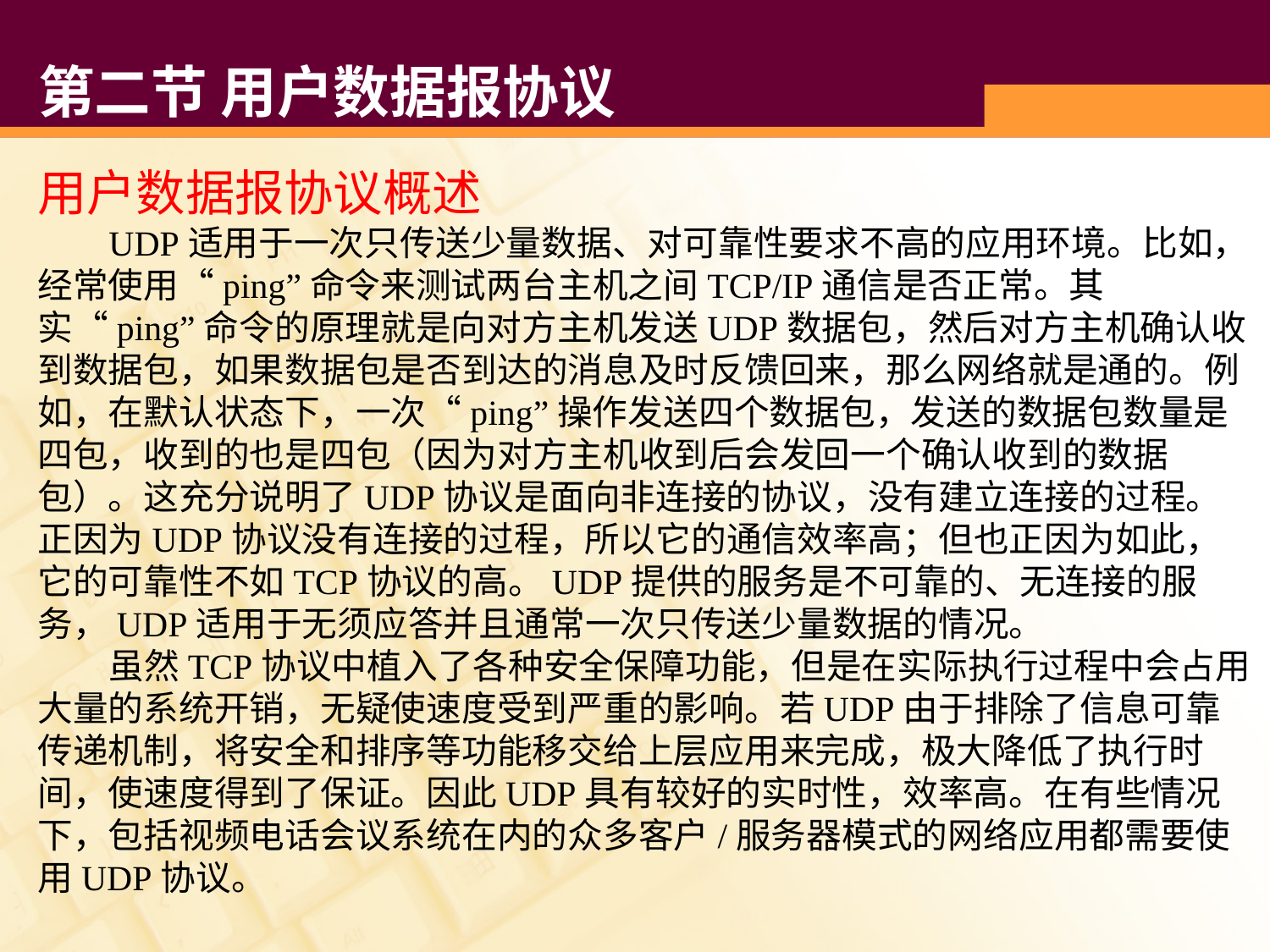

# 第二节 用户数据报协议
用户数据报协议概述
        UDP适用于一次只传送少量数据、对可靠性要求不高的应用环境。比如，经常使用“ping”命令来测试两台主机之间TCP/IP通信是否正常。其实“ping”命令的原理就是向对方主机发送UDP数据包，然后对方主机确认收到数据包，如果数据包是否到达的消息及时反馈回来，那么网络就是通的。例如，在默认状态下，一次“ping”操作发送四个数据包，发送的数据包数量是四包，收到的也是四包（因为对方主机收到后会发回一个确认收到的数据包）。这充分说明了UDP协议是面向非连接的协议，没有建立连接的过程。正因为UDP协议没有连接的过程，所以它的通信效率高；但也正因为如此，它的可靠性不如TCP协议的高。UDP提供的服务是不可靠的、无连接的服务，UDP适用于无须应答并且通常一次只传送少量数据的情况。
        虽然TCP协议中植入了各种安全保障功能，但是在实际执行过程中会占用大量的系统开销，无疑使速度受到严重的影响。若UDP由于排除了信息可靠传递机制，将安全和排序等功能移交给上层应用来完成，极大降低了执行时间，使速度得到了保证。因此UDP具有较好的实时性，效率高。在有些情况下，包括视频电话会议系统在内的众多客户/服务器模式的网络应用都需要使用UDP协议。